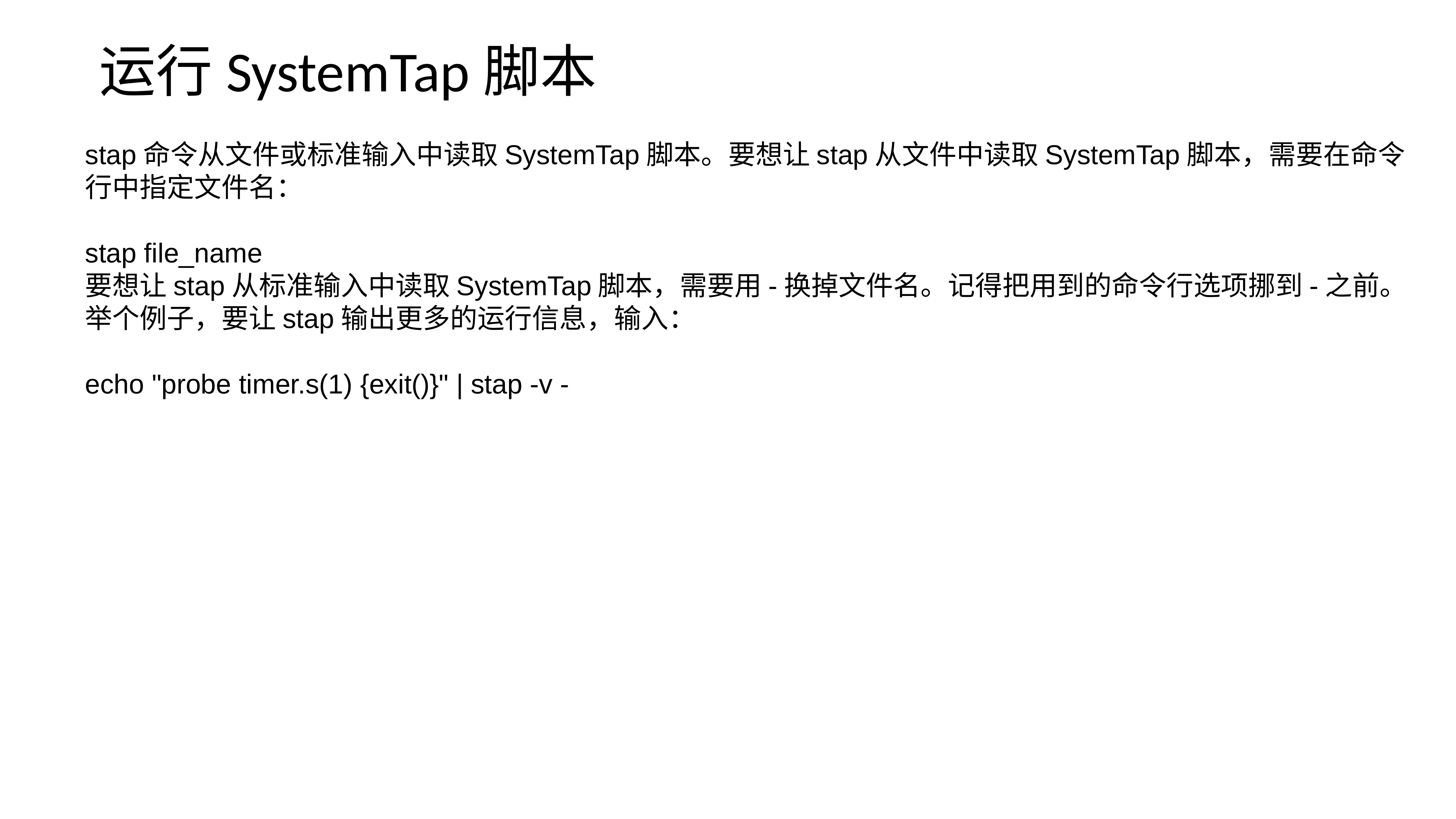

运行SystemTap脚本
stap命令从文件或标准输入中读取SystemTap脚本。要想让stap从文件中读取SystemTap脚本，需要在命令行中指定文件名：

stap file_name
要想让stap从标准输入中读取SystemTap脚本，需要用-换掉文件名。记得把用到的命令行选项挪到-之前。举个例子，要让stap输出更多的运行信息，输入：

echo "probe timer.s(1) {exit()}" | stap -v -